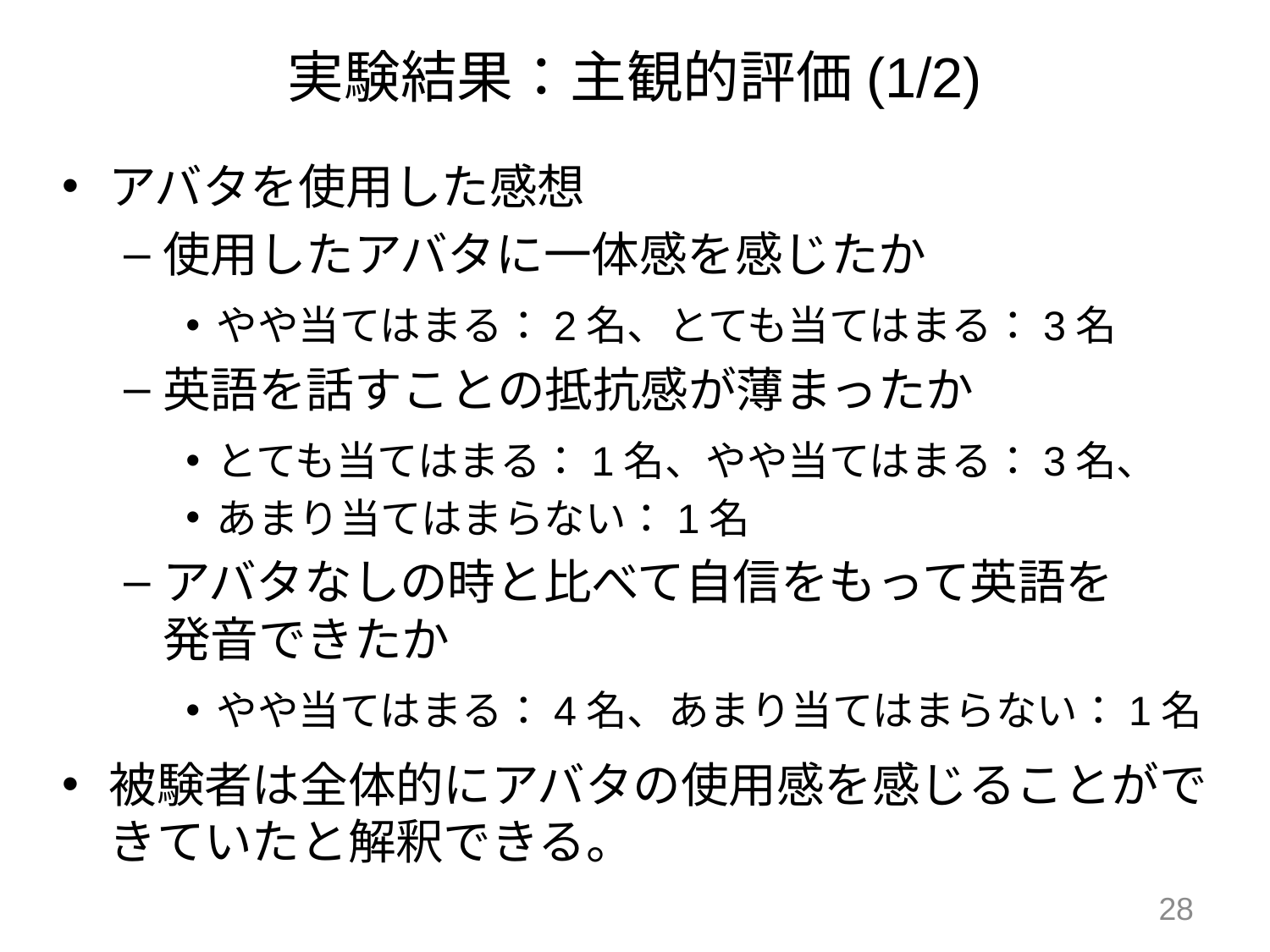

# 実験結果：主観的評価(1/2)
アバタを使用した感想
使用したアバタに一体感を感じたか
やや当てはまる：2名、とても当てはまる：3名
英語を話すことの抵抗感が薄まったか
とても当てはまる：1名、やや当てはまる：3名、
あまり当てはまらない：1名
アバタなしの時と比べて自信をもって英語を
発音できたか
やや当てはまる：4名、あまり当てはまらない：1名
被験者は全体的にアバタの使用感を感じることができていたと解釈できる。

28